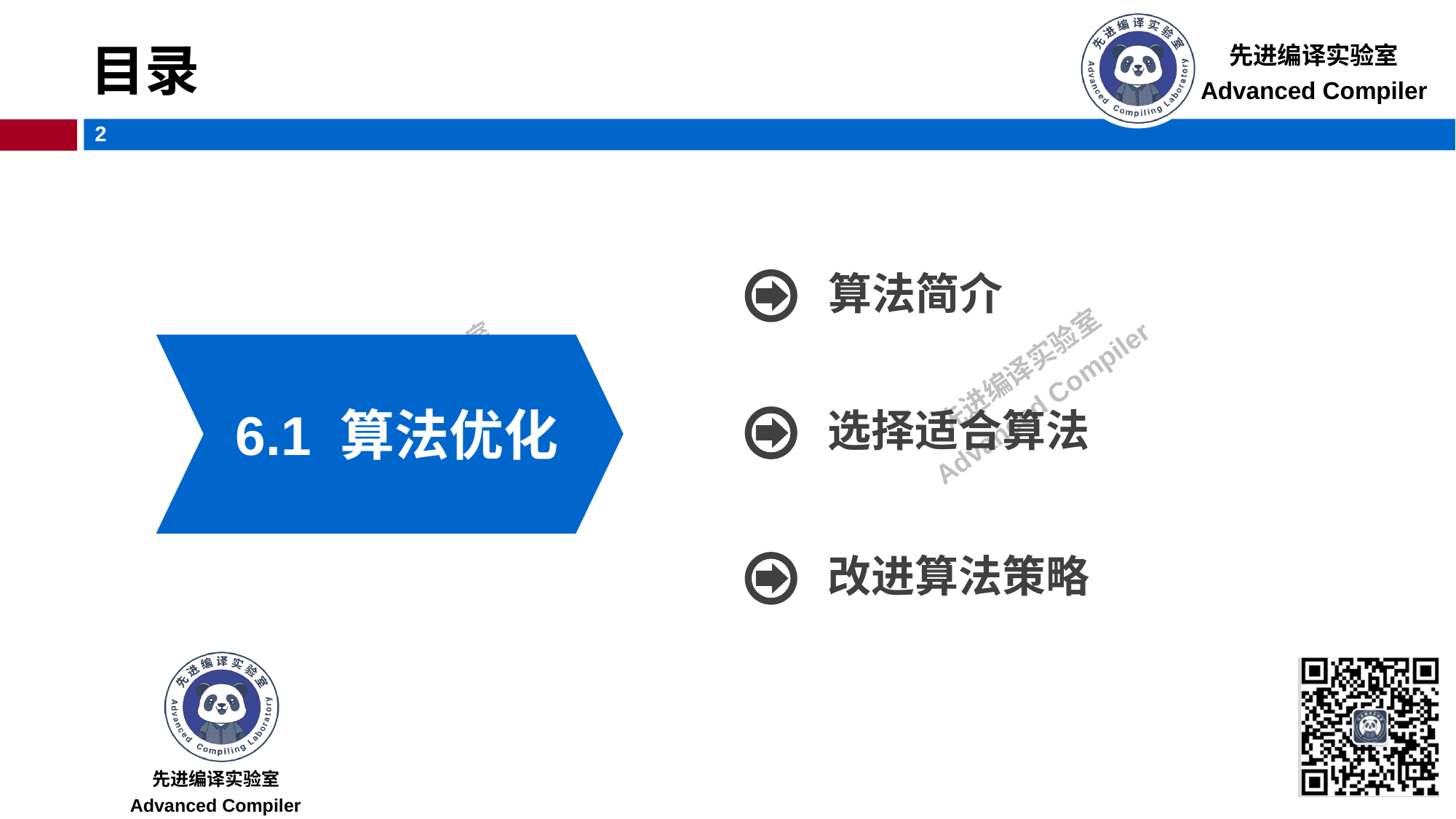

# 目录
算法简介

6.1 算法优化
选择适合算法

改进算法策略